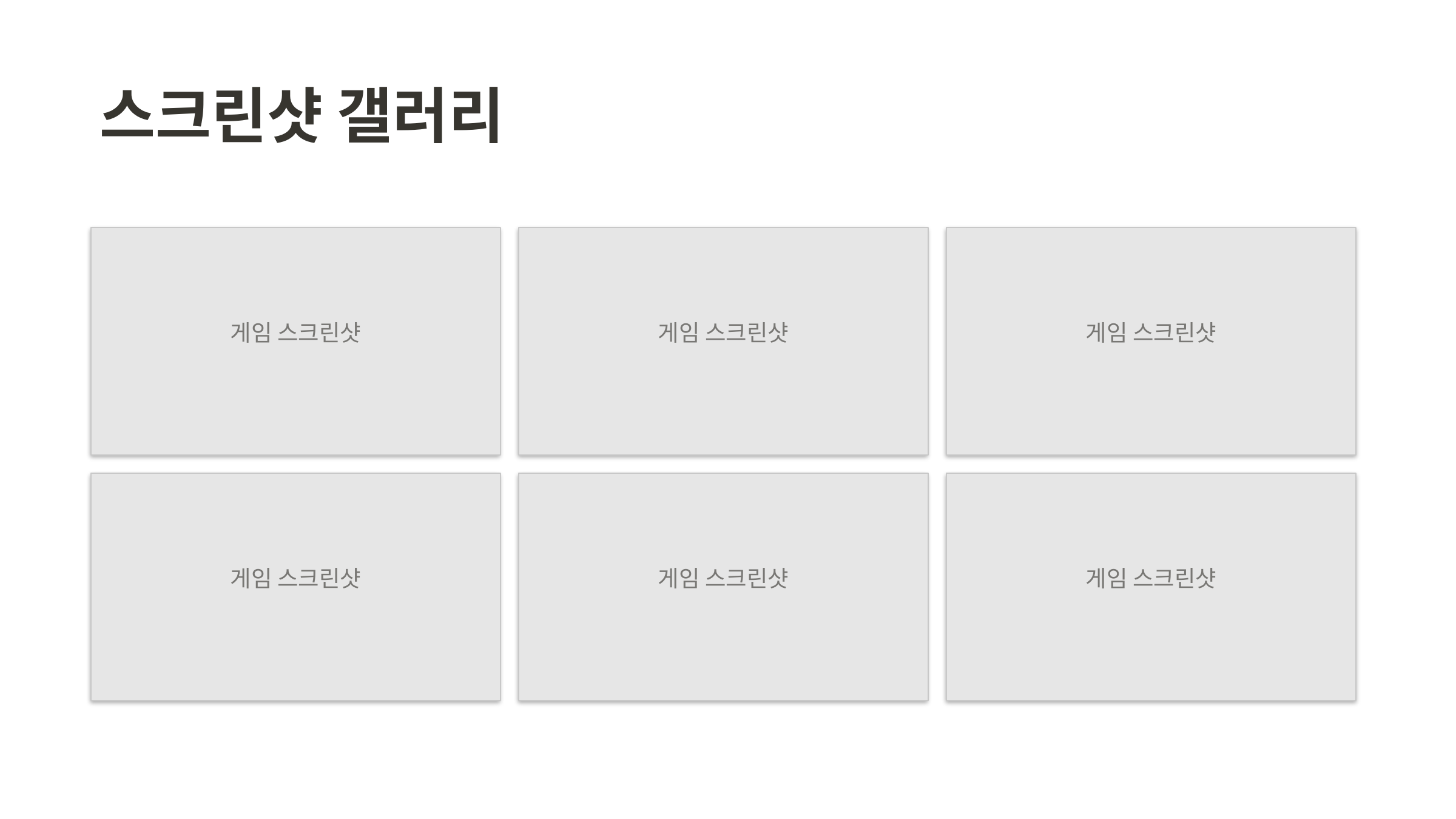

스크린샷 갤러리

게임 스크린샷
게임 스크린샷
게임 스크린샷

게임 스크린샷
게임 스크린샷
게임 스크린샷